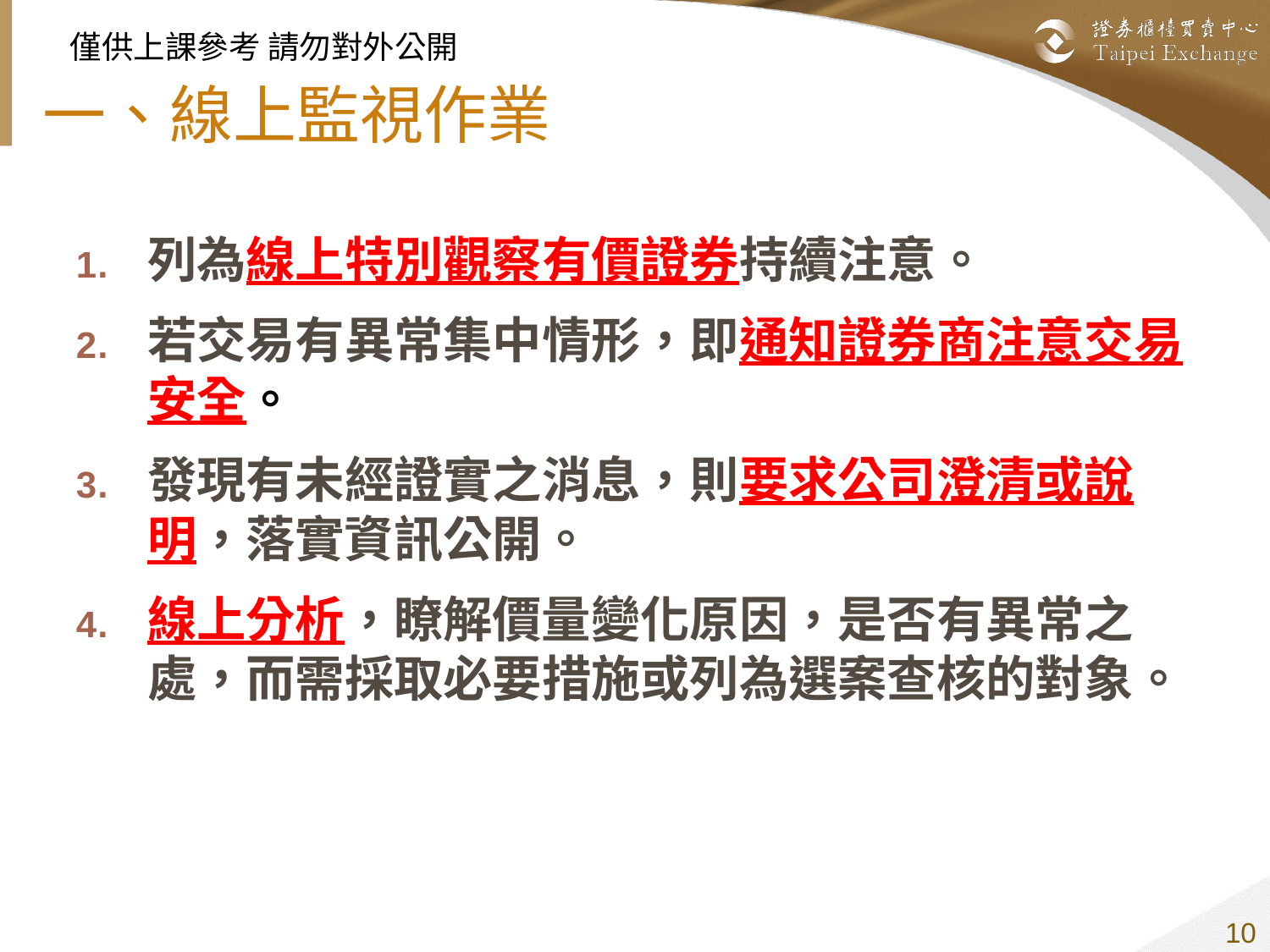

# 一、線上監視作業
列為線上特別觀察有價證券持續注意。
若交易有異常集中情形，即通知證券商注意交易安全。
發現有未經證實之消息，則要求公司澄清或說明，落實資訊公開。
線上分析，瞭解價量變化原因，是否有異常之處，而需採取必要措施或列為選案查核的對象。